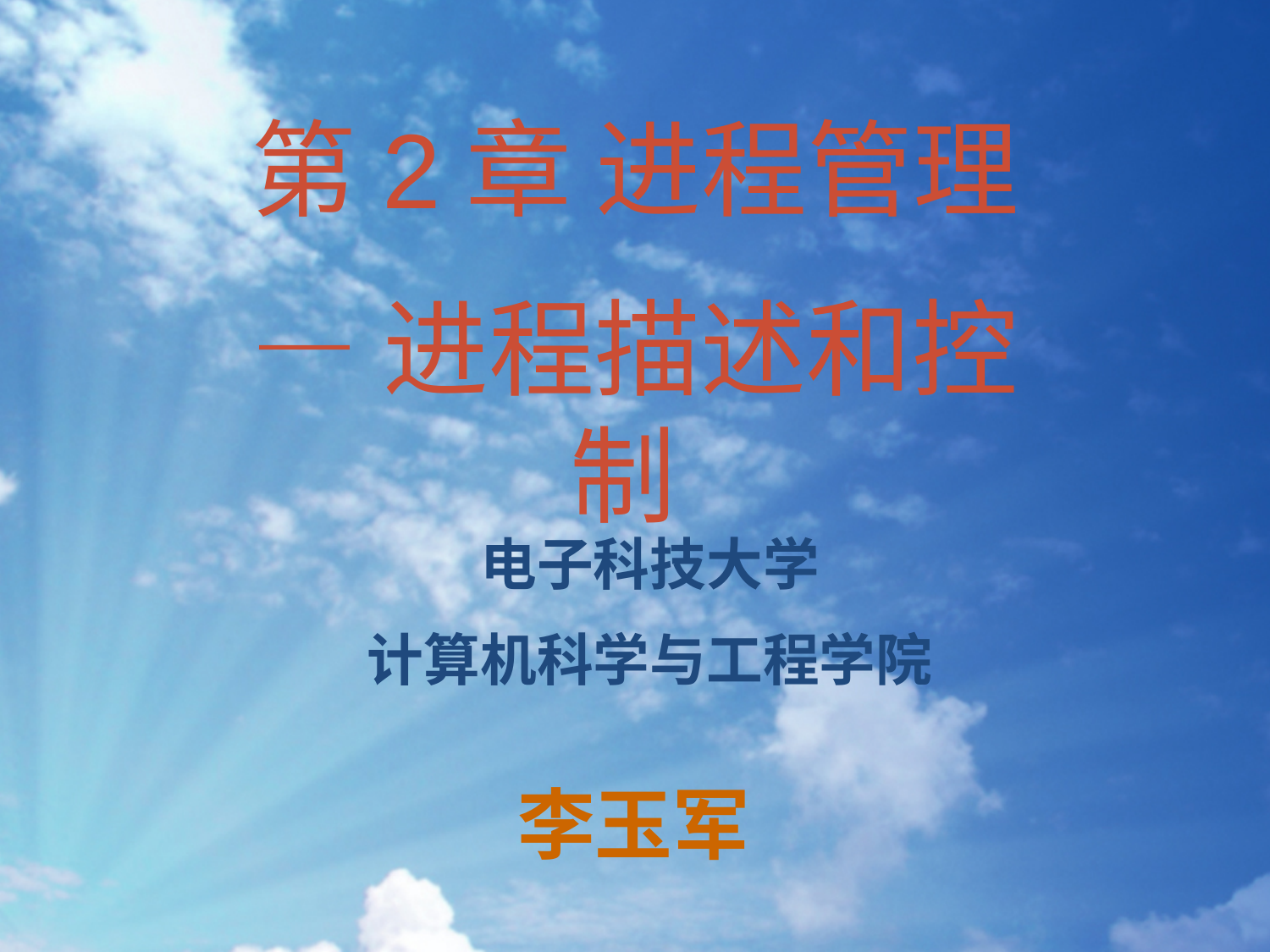

第2章 进程管理
—进程描述和控制
电子科技大学
计算机科学与工程学院
李玉军